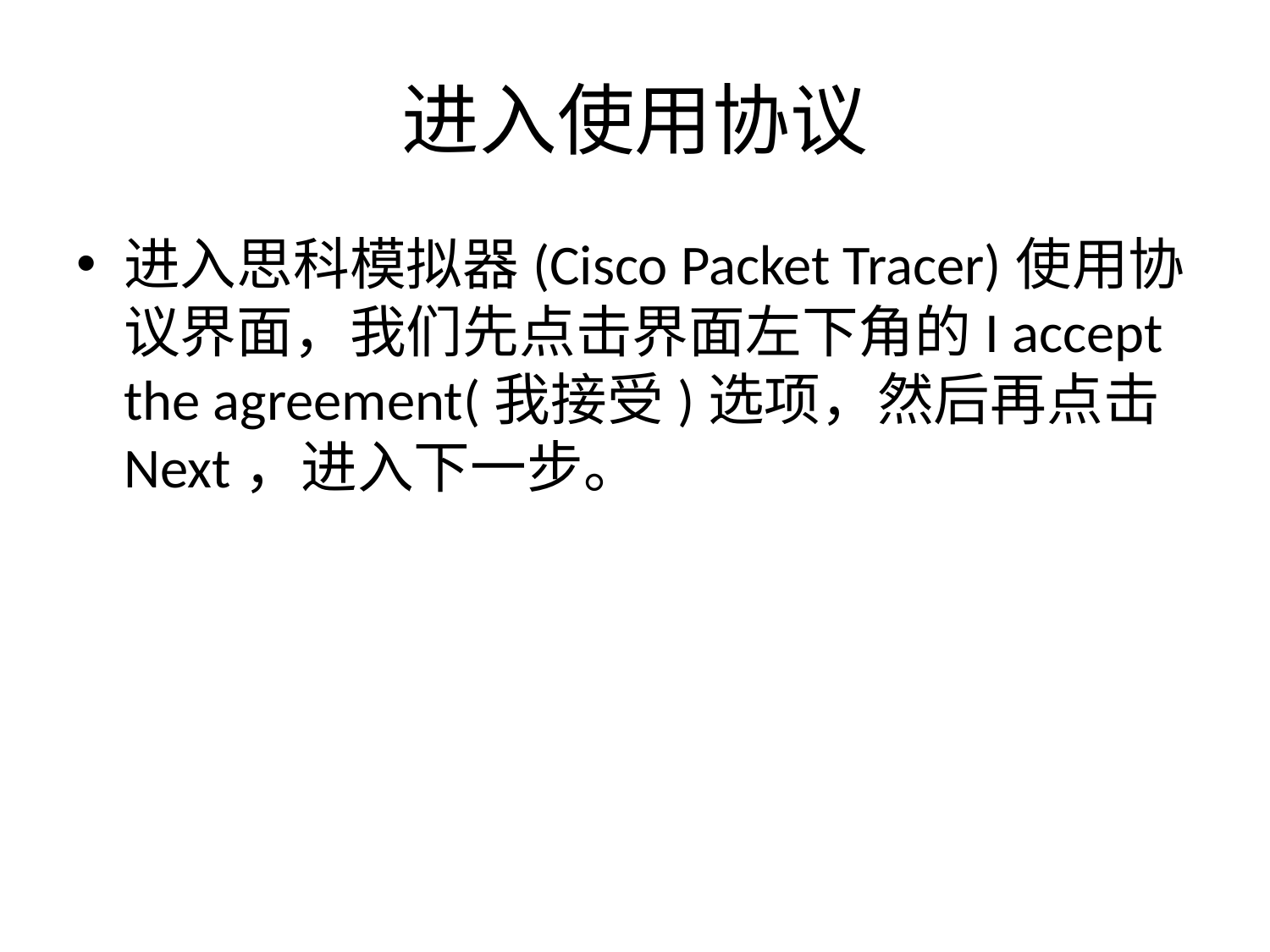

# 进入使用协议
进入思科模拟器(Cisco Packet Tracer)使用协议界面，我们先点击界面左下角的I accept the agreement(我接受)选项，然后再点击Next，进入下一步。